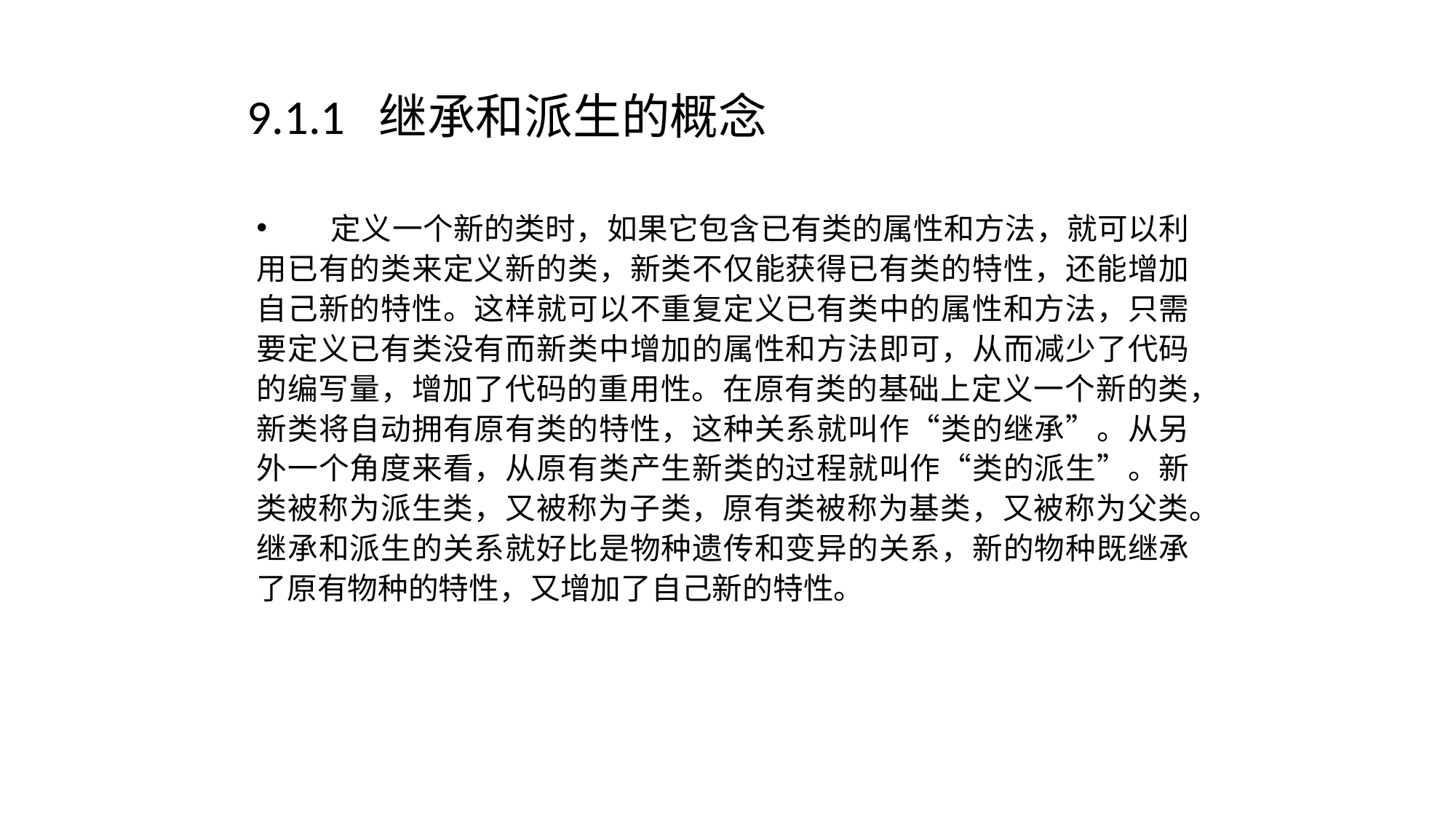

# 9.1.1  继承和派生的概念
        定义一个新的类时，如果它包含已有类的属性和方法，就可以利用已有的类来定义新的类，新类不仅能获得已有类的特性，还能增加自己新的特性。这样就可以不重复定义已有类中的属性和方法，只需要定义已有类没有而新类中增加的属性和方法即可，从而减少了代码的编写量，增加了代码的重用性。在原有类的基础上定义一个新的类，新类将自动拥有原有类的特性，这种关系就叫作“类的继承”。从另外一个角度来看，从原有类产生新类的过程就叫作“类的派生”。新类被称为派生类，又被称为子类，原有类被称为基类，又被称为父类。继承和派生的关系就好比是物种遗传和变异的关系，新的物种既继承了原有物种的特性，又增加了自己新的特性。